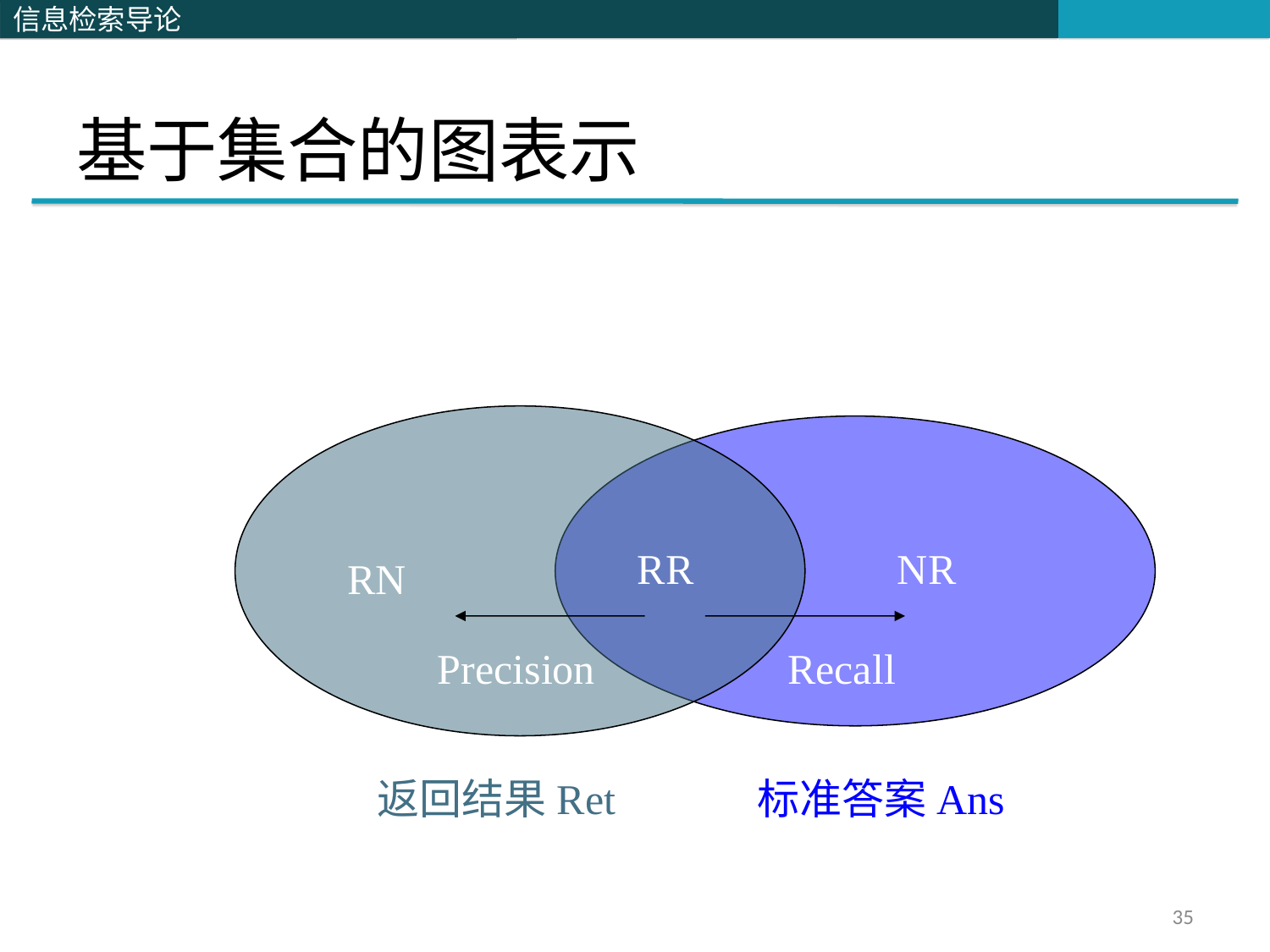

# 基于集合的图表示

RR
NR
RN

Precision
Recall
返回结果Ret
标准答案Ans
35